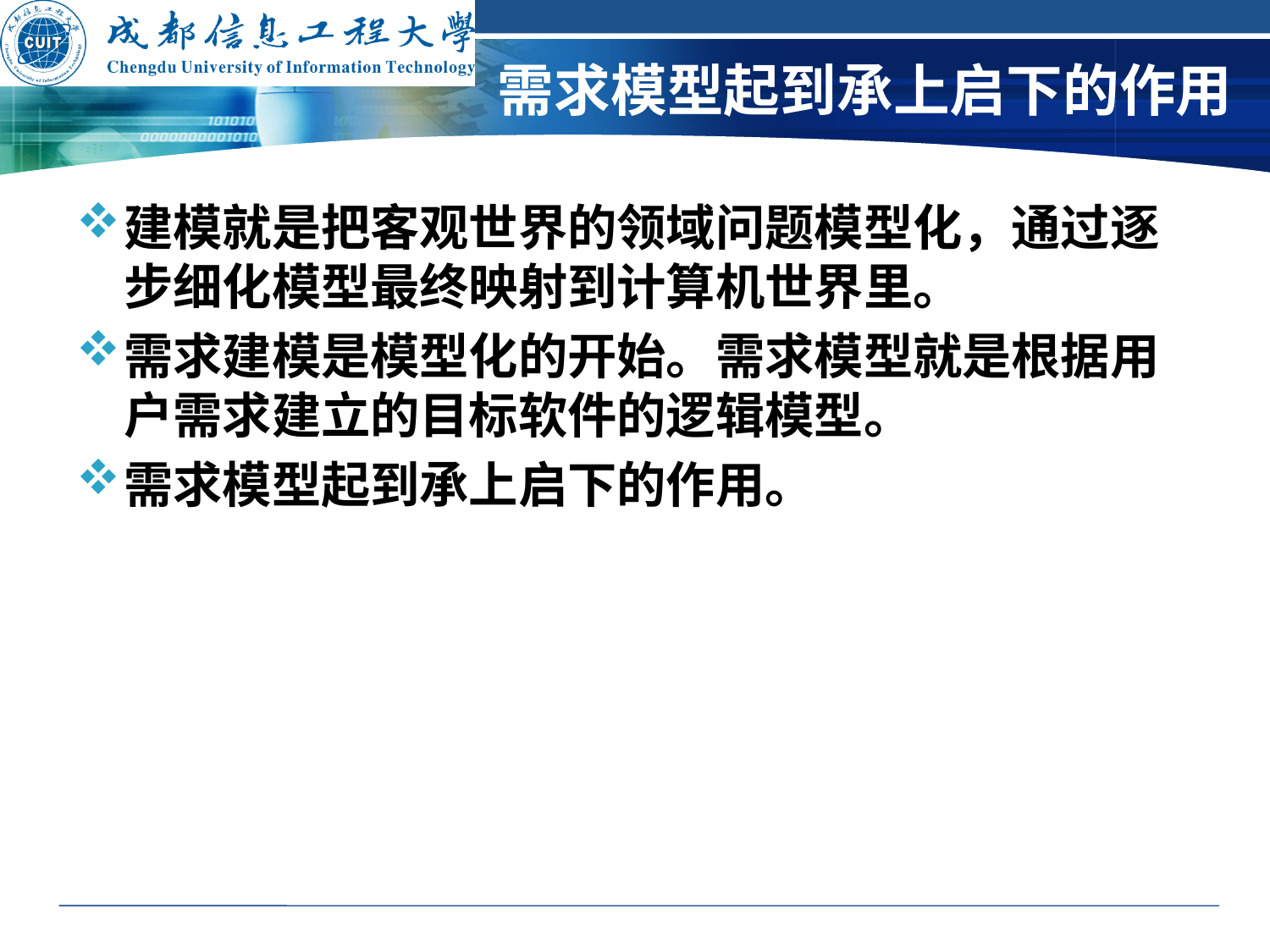

# 需求模型起到承上启下的作用
建模就是把客观世界的领域问题模型化，通过逐步细化模型最终映射到计算机世界里。
需求建模是模型化的开始。需求模型就是根据用户需求建立的目标软件的逻辑模型。
需求模型起到承上启下的作用。